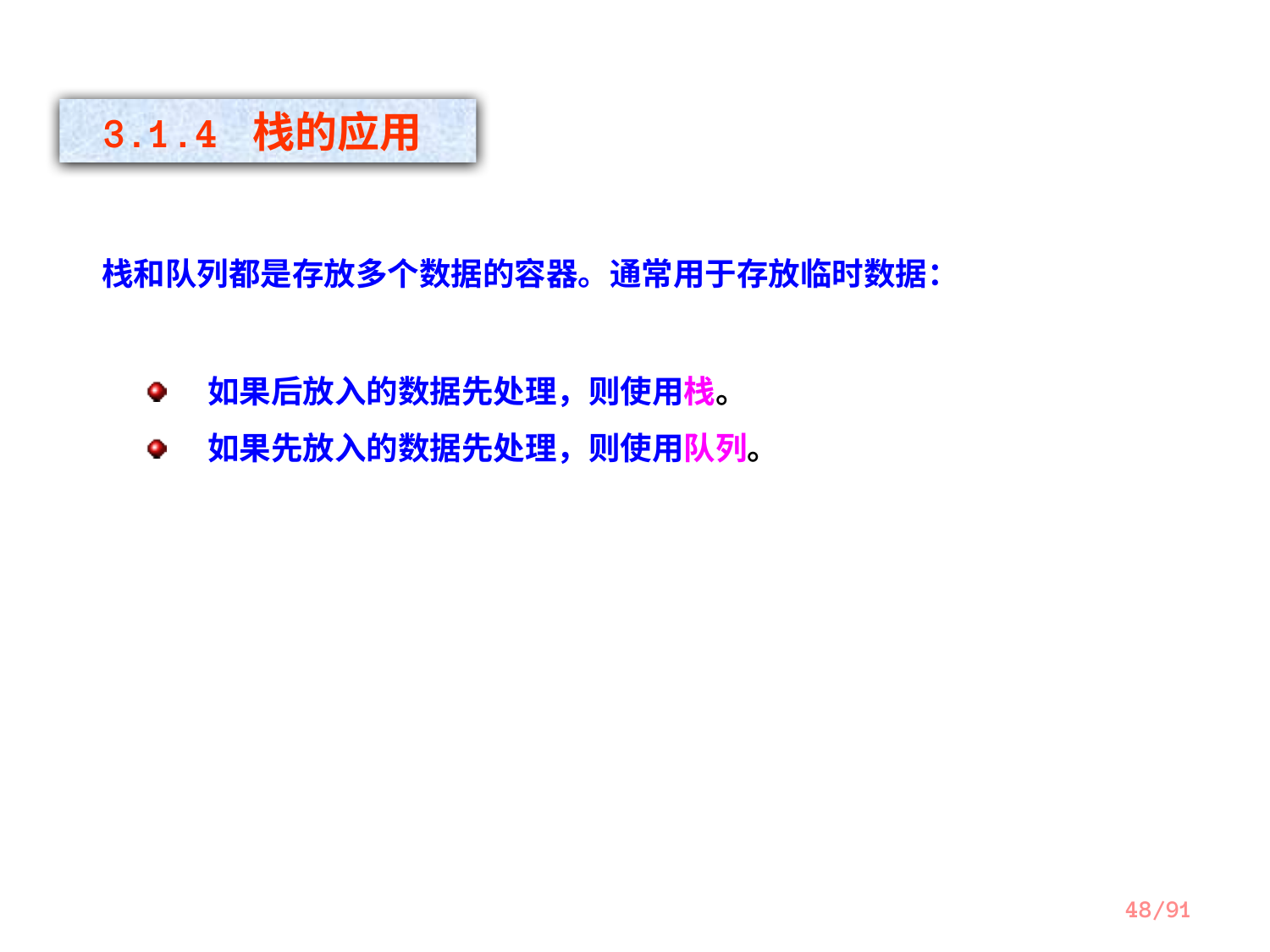

3.1.4 栈的应用
栈和队列都是存放多个数据的容器。通常用于存放临时数据：
如果后放入的数据先处理，则使用栈。
如果先放入的数据先处理，则使用队列。
48/91